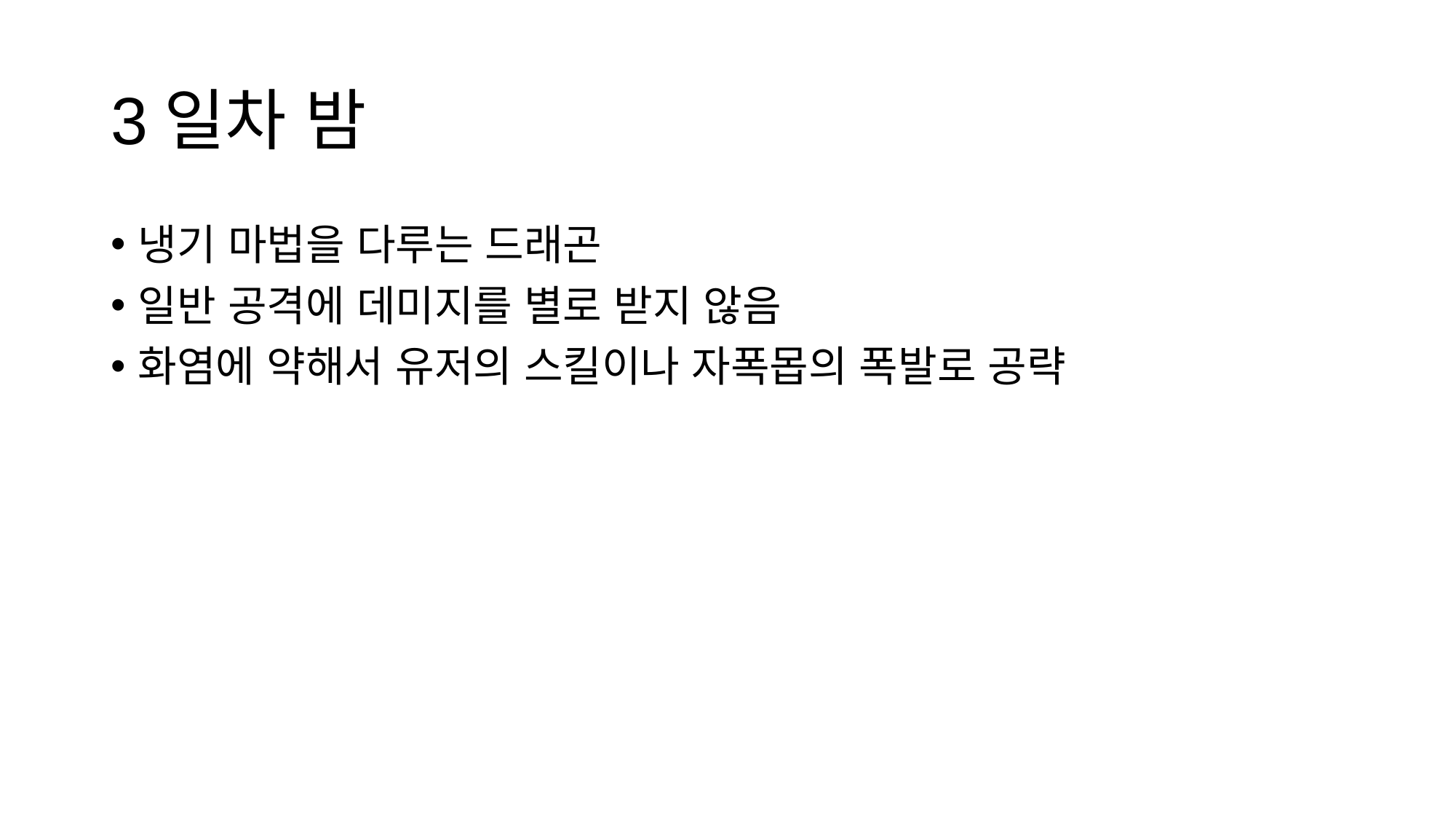

# 3일차 밤
냉기 마법을 다루는 드래곤
일반 공격에 데미지를 별로 받지 않음
화염에 약해서 유저의 스킬이나 자폭몹의 폭발로 공략